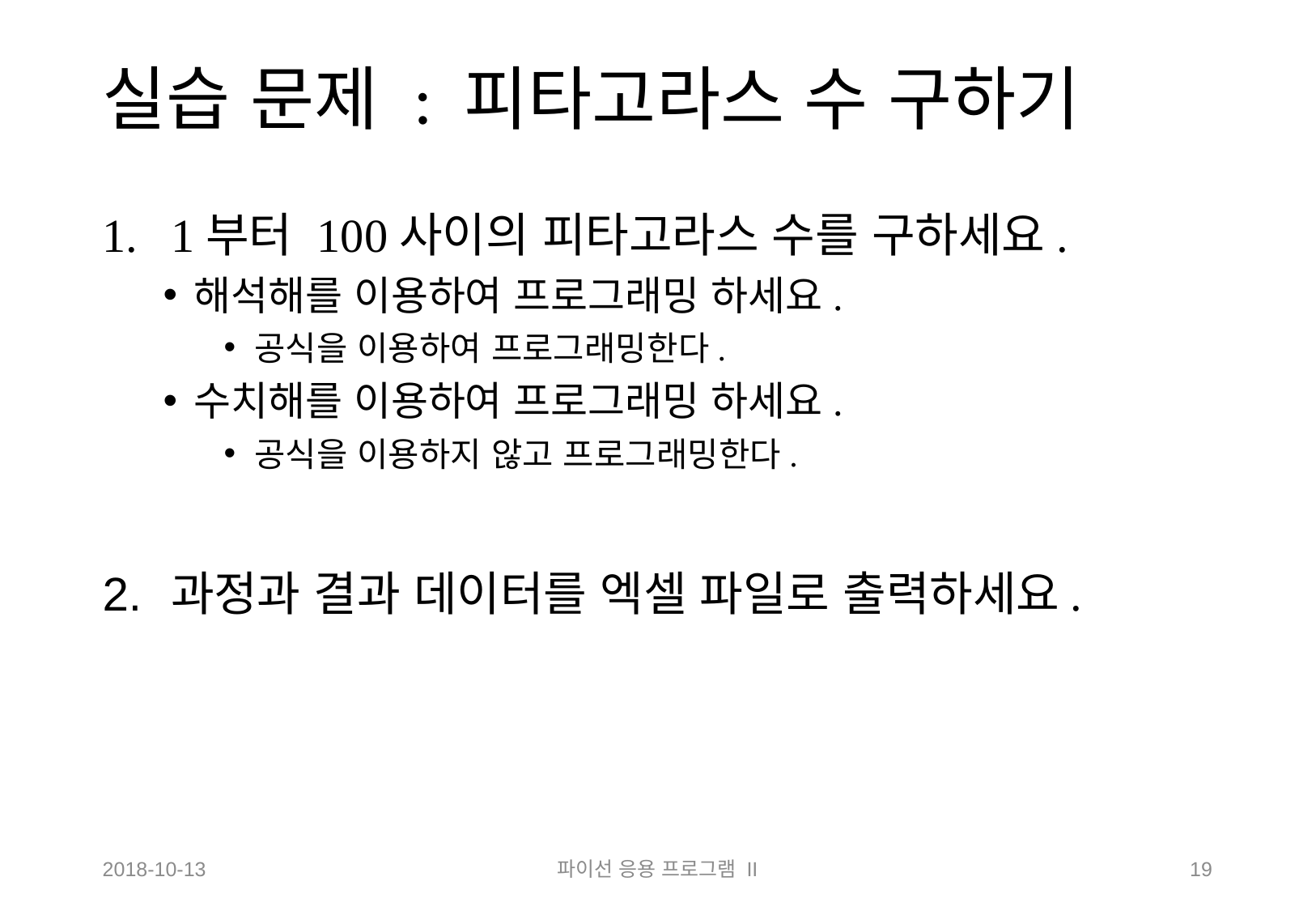

# 실습 문제 : 피타고라스 수 구하기
1부터 100사이의 피타고라스 수를 구하세요.
해석해를 이용하여 프로그래밍 하세요.
공식을 이용하여 프로그래밍한다.
수치해를 이용하여 프로그래밍 하세요.
공식을 이용하지 않고 프로그래밍한다.

과정과 결과 데이터를 엑셀 파일로 출력하세요.
2018-10-13
파이선 응용 프로그램 II
19